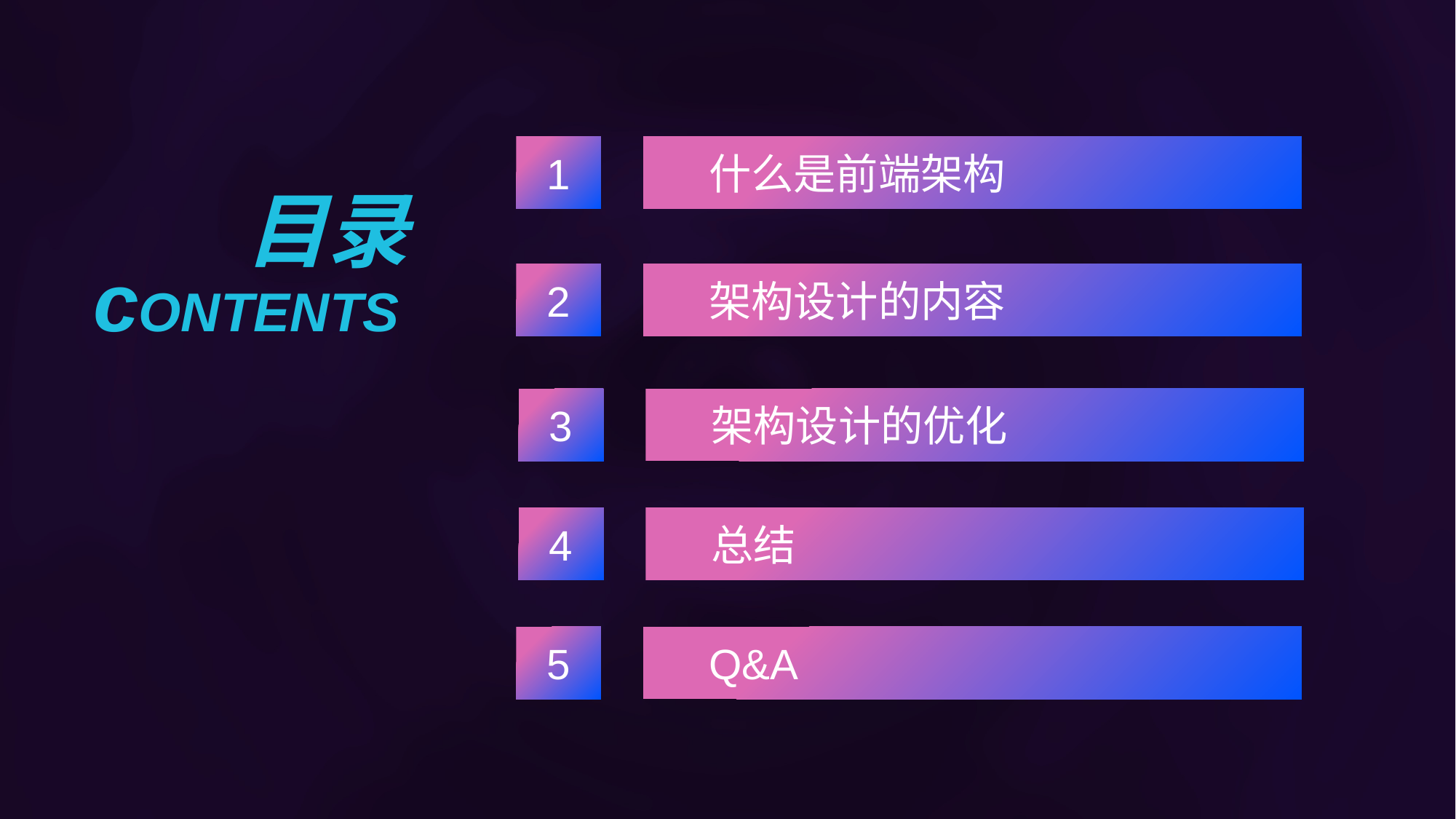

什么是前端架构
1
目录
cONTENTS
架构设计的内容
2
架构设计的优化
3
总结
4
Q&A
5